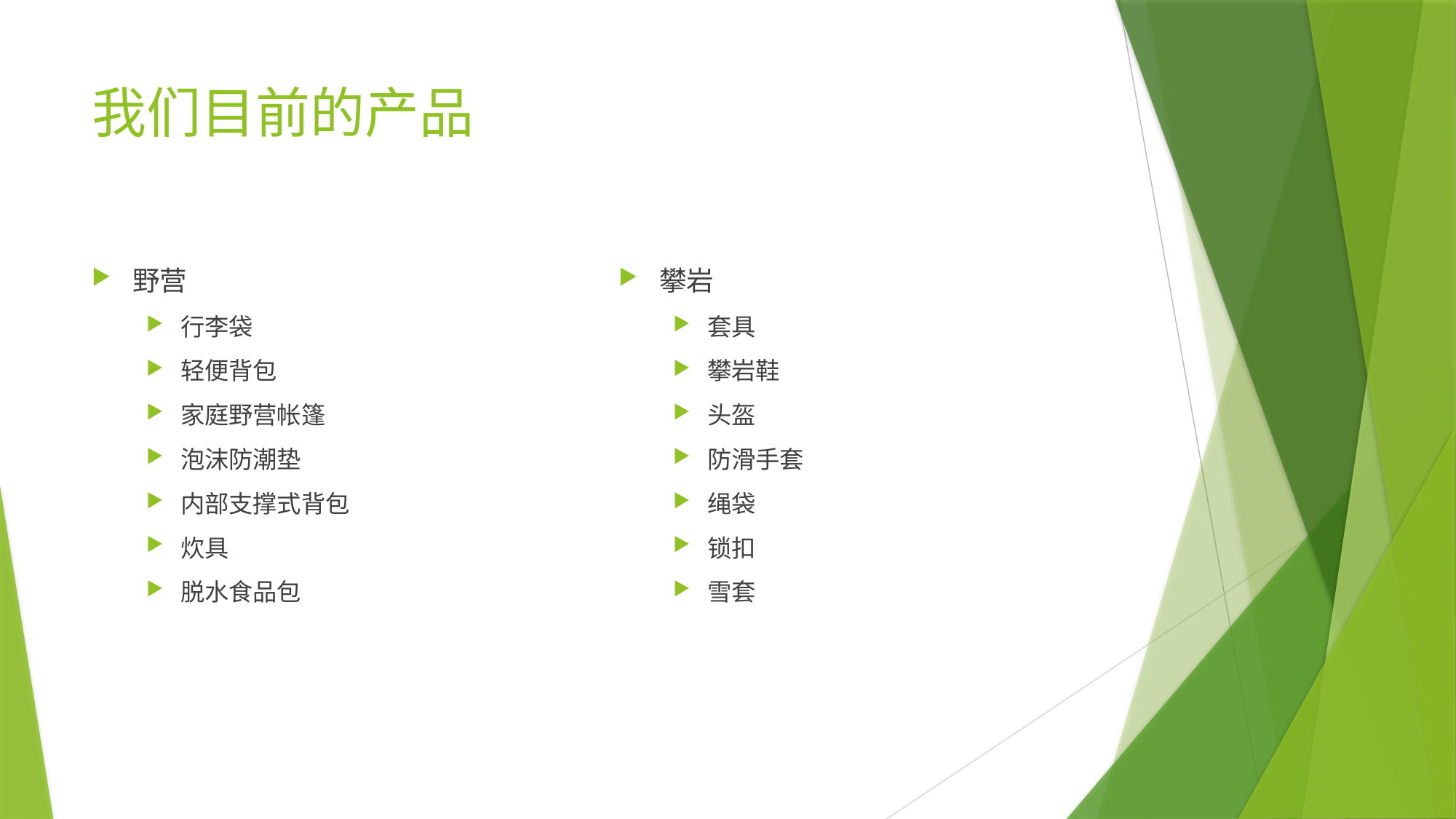

# 我们目前的产品
野营
行李袋
轻便背包
家庭野营帐篷
泡沫防潮垫
内部支撑式背包
炊具
脱水食品包
攀岩
套具
攀岩鞋
头盔
防滑手套
绳袋
锁扣
雪套